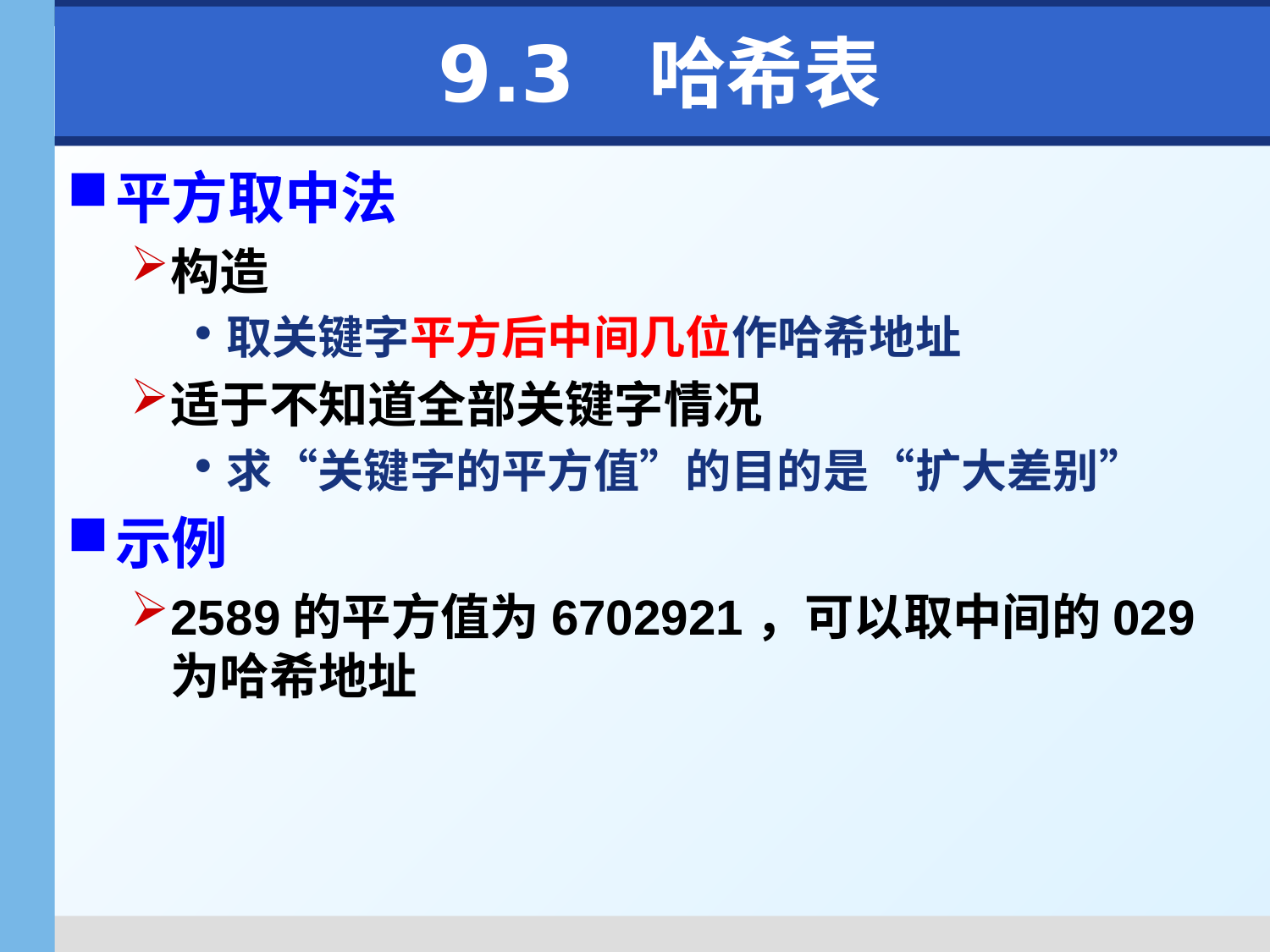

# 9.3  哈希表
平方取中法
构造
取关键字平方后中间几位作哈希地址
适于不知道全部关键字情况
求“关键字的平方值”的目的是“扩大差别”
示例
2589的平方值为6702921，可以取中间的029为哈希地址